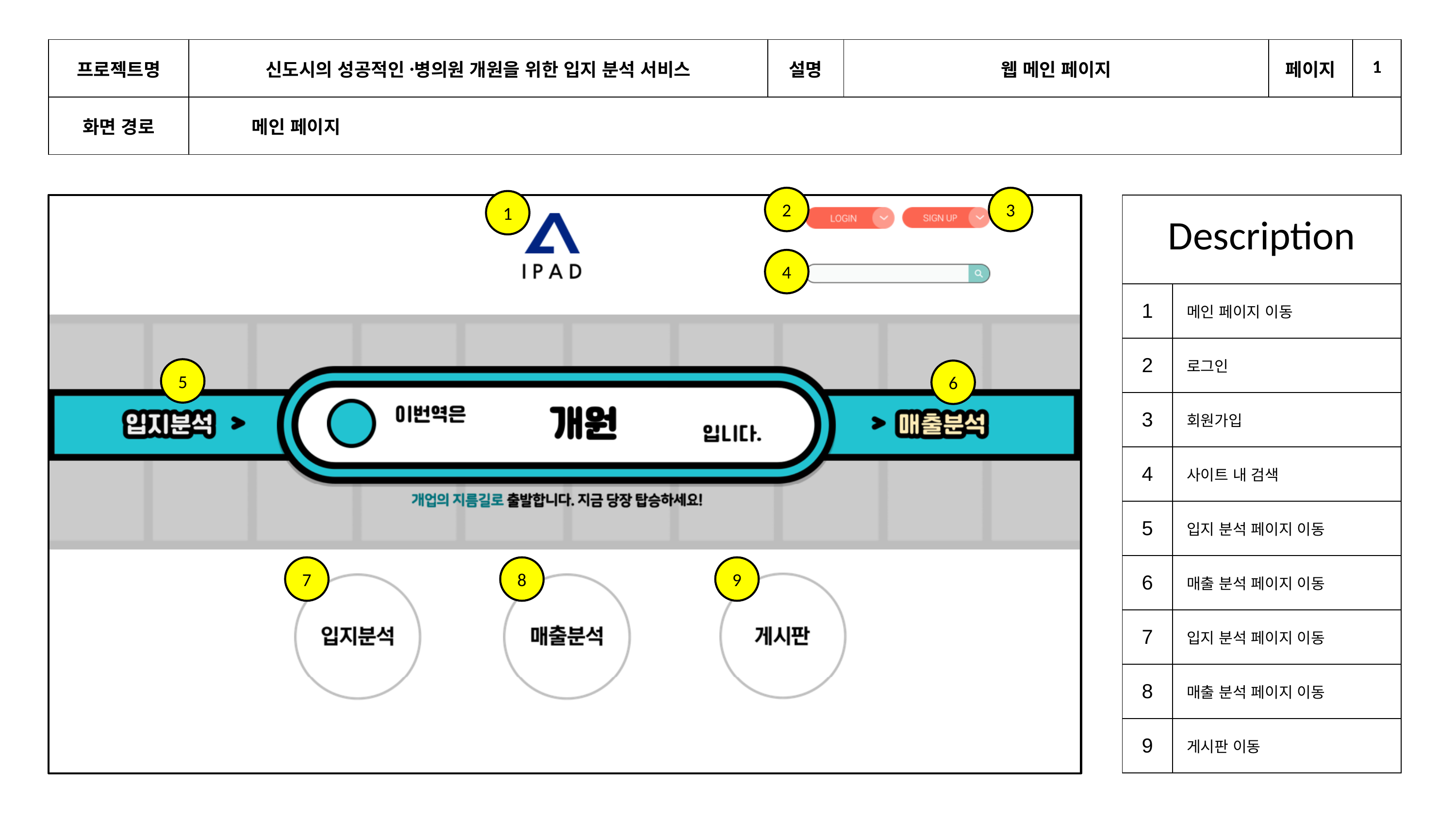

| 프로젝트명 | 신도시의 성공적인 병〮의원 개원을 위한 입지 분석 서비스 | 설명 | 웹 메인 페이지 | 페이지 | 1 |
| --- | --- | --- | --- | --- | --- |
| 화면 경로 | 메인 페이지 |  |  |  |  |
3
2
1

| Description |  |
| --- | --- |
| 1 | 메인 페이지 이동 |
| 2 | 로그인 |
| 3 | 회원가입 |
| 4 | 사이트 내 검색 |
| 5 | 입지 분석 페이지 이동 |
| 6 | 매출 분석 페이지 이동 |
| 7 | 입지 분석 페이지 이동 |
| 8 | 매출 분석 페이지 이동 |
| 9 | 게시판 이동 |
4
5
6
7
8
9